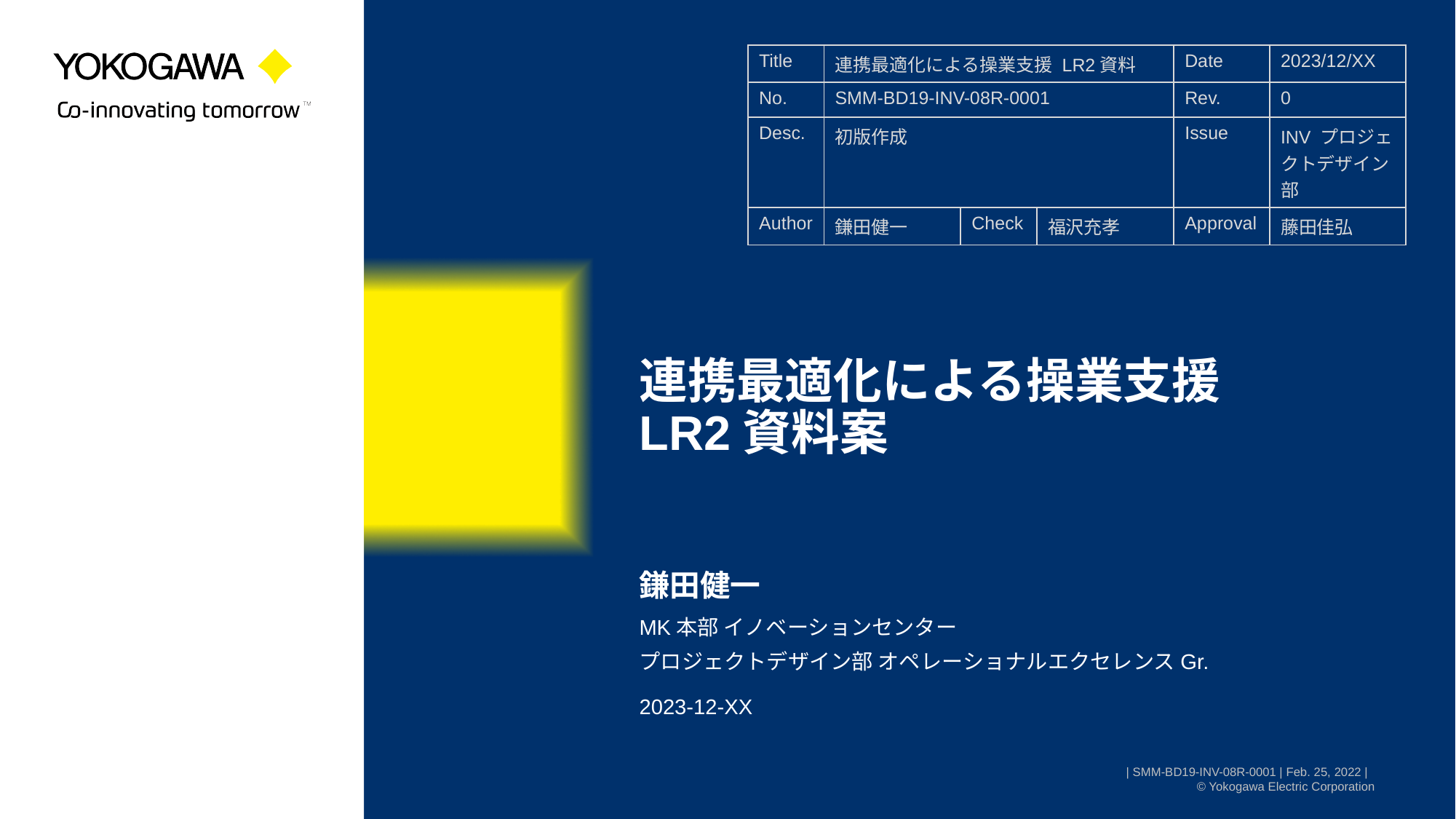

| Title | 連携最適化による操業支援 LR2資料 |  |  | Date | 2023/12/XX |
| --- | --- | --- | --- | --- | --- |
| No. | SMM-BD19-INV-08R-0001 |  |  | Rev. | 0 |
| Desc. | 初版作成 |  |  | Issue | INV プロジェクトデザイン部 |
| Author | 鎌田健一 | Check | 福沢充孝 | Approval | 藤田佳弘 |
# 連携最適化による操業支援 LR2資料案
鎌田健一
MK本部 イノベーションセンター
プロジェクトデザイン部 オペレーショナルエクセレンスGr.
2023-12-XX